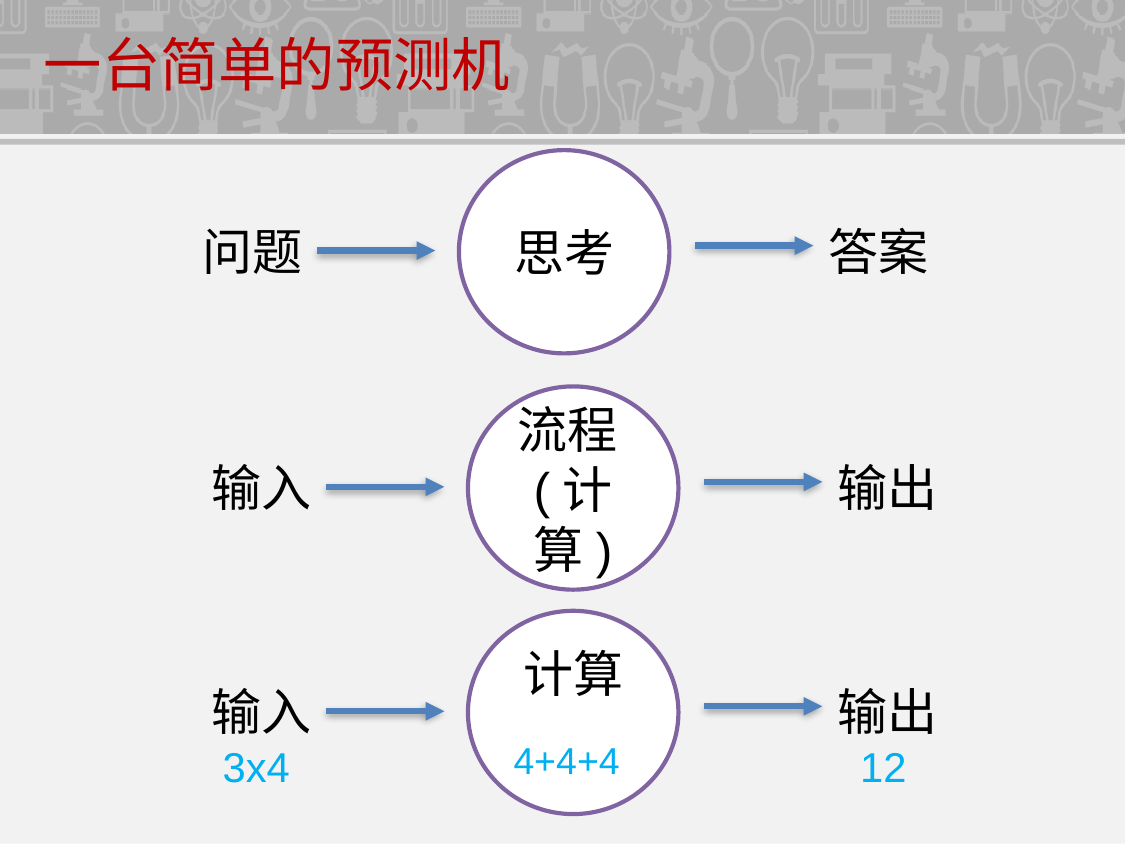

一台简单的预测机
思考
答案
问题
流程(计算)
输出
输入
计算

4+4+4
输出
  12
输入
 3x4